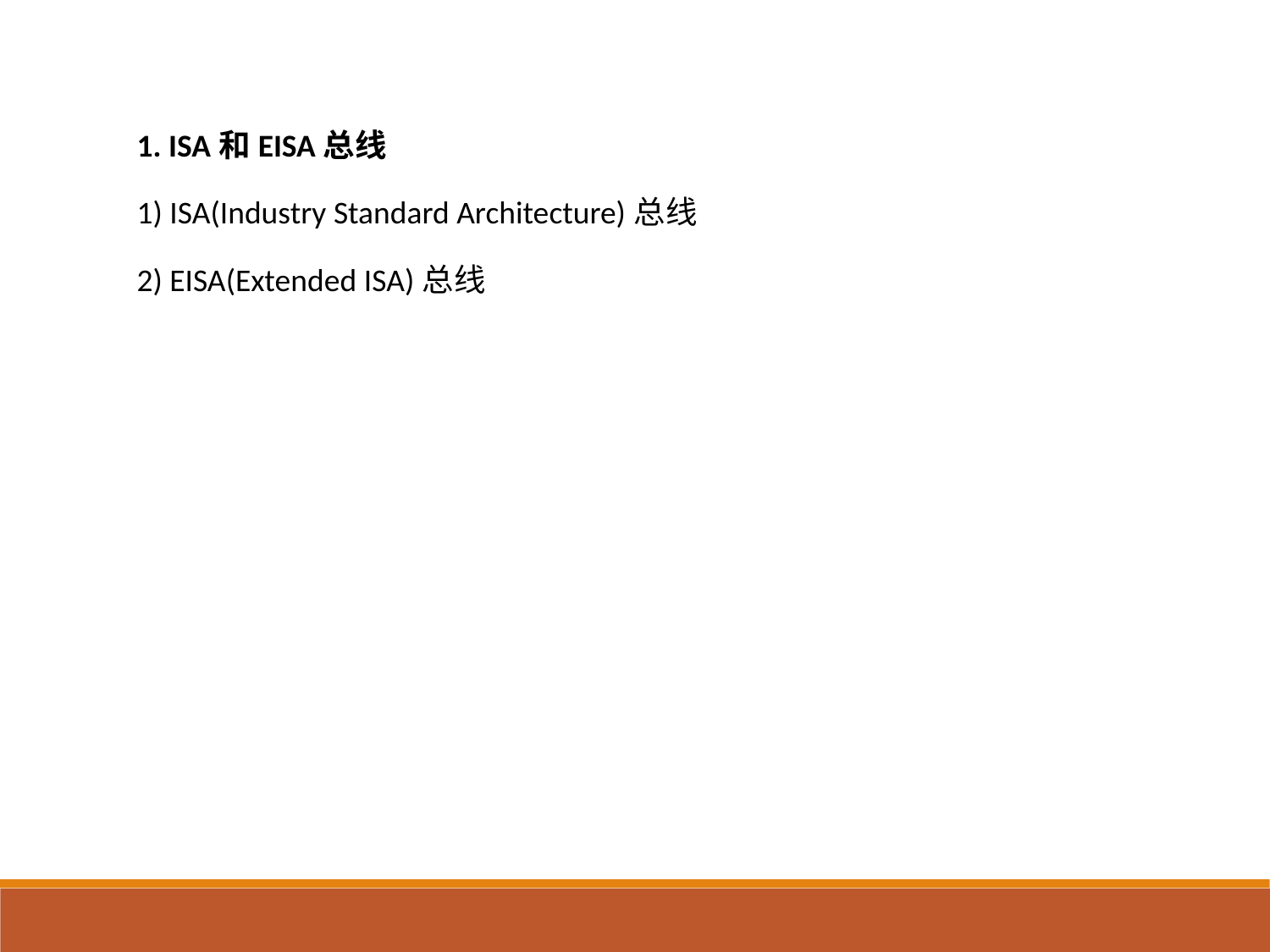

1. ISA和EISA总线
       1) ISA(Industry Standard Architecture)总线
       2) EISA(Extended ISA)总线